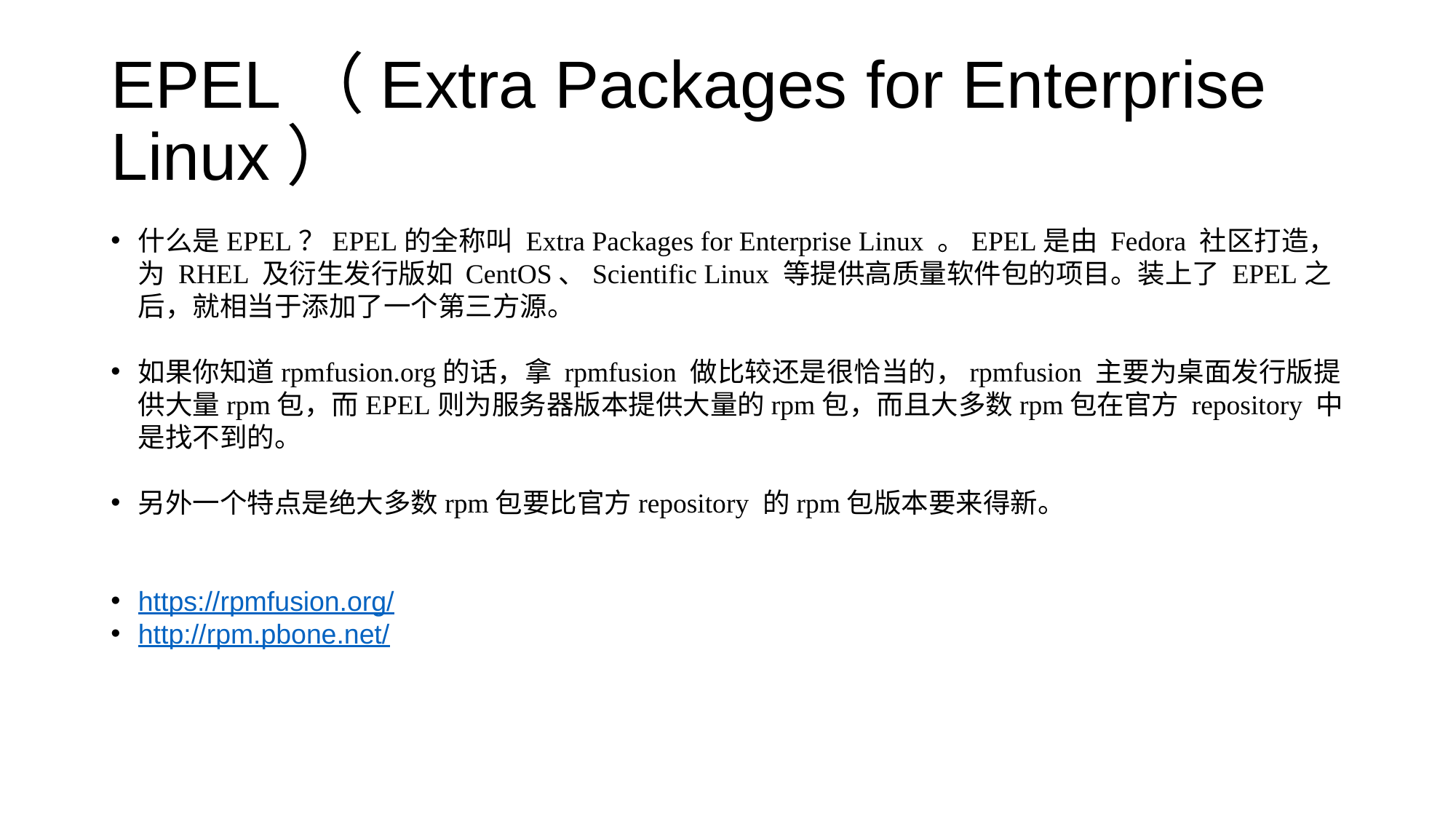

# EPEL（Extra Packages for Enterprise Linux）
什么是EPEL？EPEL的全称叫 Extra Packages for Enterprise Linux 。EPEL是由 Fedora 社区打造，为 RHEL 及衍生发行版如 CentOS、Scientific Linux 等提供高质量软件包的项目。装上了 EPEL之后，就相当于添加了一个第三方源。

如果你知道rpmfusion.org的话，拿 rpmfusion 做比较还是很恰当的，rpmfusion 主要为桌面发行版提供大量rpm包，而EPEL则为服务器版本提供大量的rpm包，而且大多数rpm包在官方 repository 中是找不到的。

另外一个特点是绝大多数rpm包要比官方repository 的rpm包版本要来得新。

https://rpmfusion.org/
http://rpm.pbone.net/